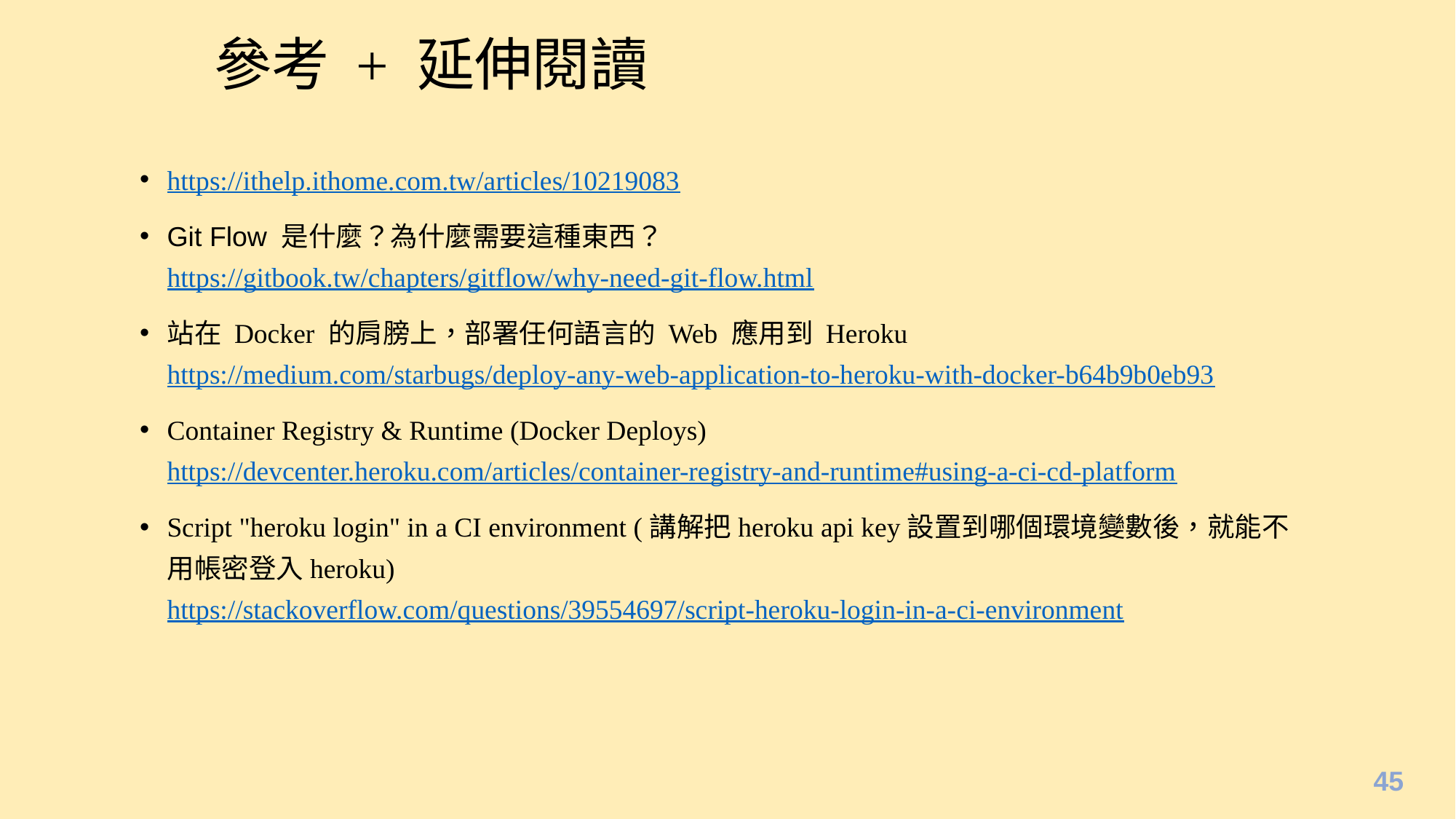

# 參考 + 延伸閱讀
https://ithelp.ithome.com.tw/articles/10219083
Git Flow 是什麼？為什麼需要這種東西？
https://gitbook.tw/chapters/gitflow/why-need-git-flow.html
站在 Docker 的肩膀上，部署任何語言的 Web 應用到 Heroku
https://medium.com/starbugs/deploy-any-web-application-to-heroku-with-docker-b64b9b0eb93
Container Registry & Runtime (Docker Deploys)
https://devcenter.heroku.com/articles/container-registry-and-runtime#using-a-ci-cd-platform
Script "heroku login" in a CI environment (講解把heroku api key設置到哪個環境變數後，就能不用帳密登入heroku)
https://stackoverflow.com/questions/39554697/script-heroku-login-in-a-ci-environment

45